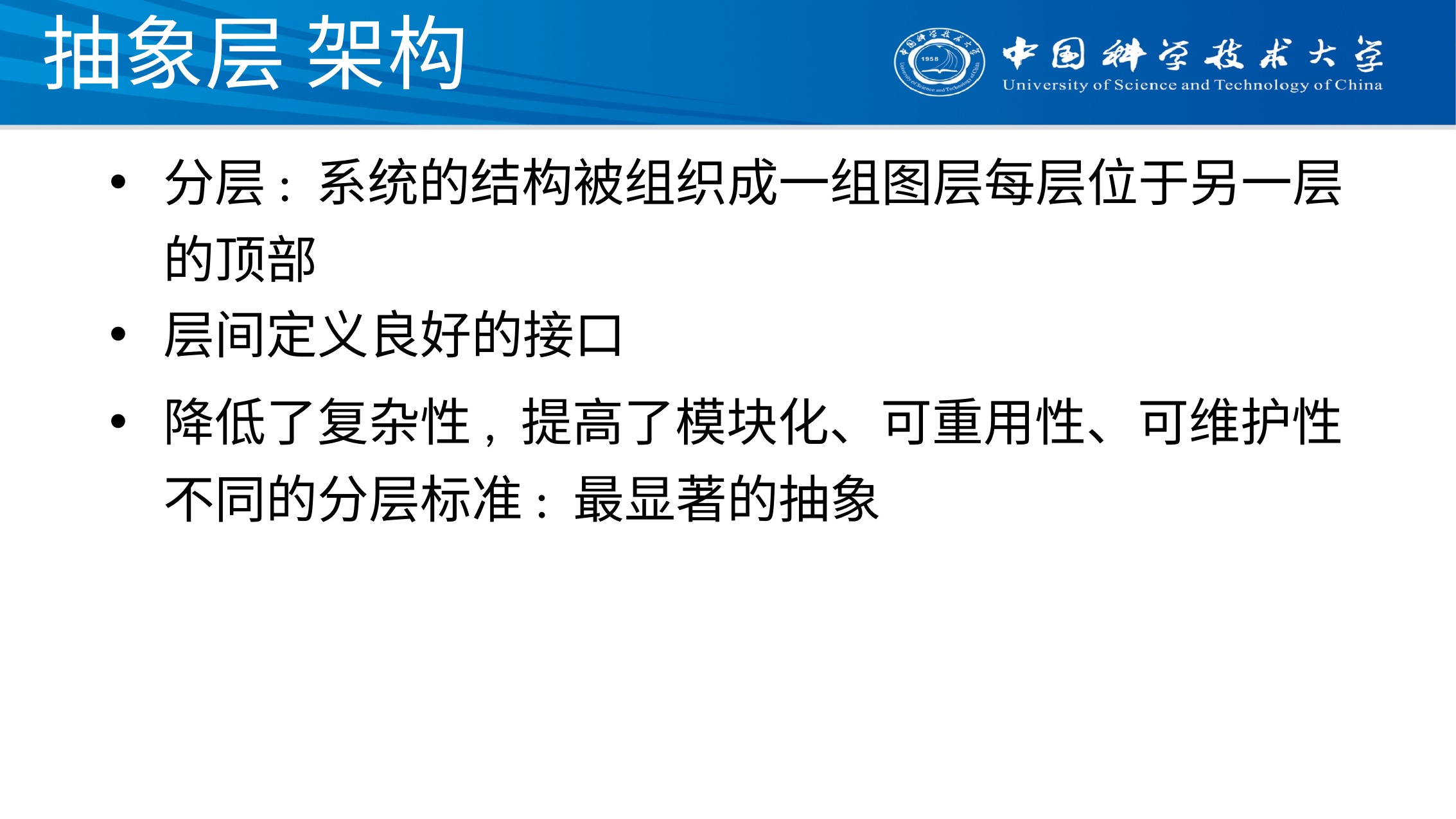

# 抽象层 架构
分层: 系统的结构被组织成一组图层每层位于另一层的顶部
层间定义良好的接口
降低了复杂性, 提高了模块化、可重用性、可维护性不同的分层标准: 最显著的抽象